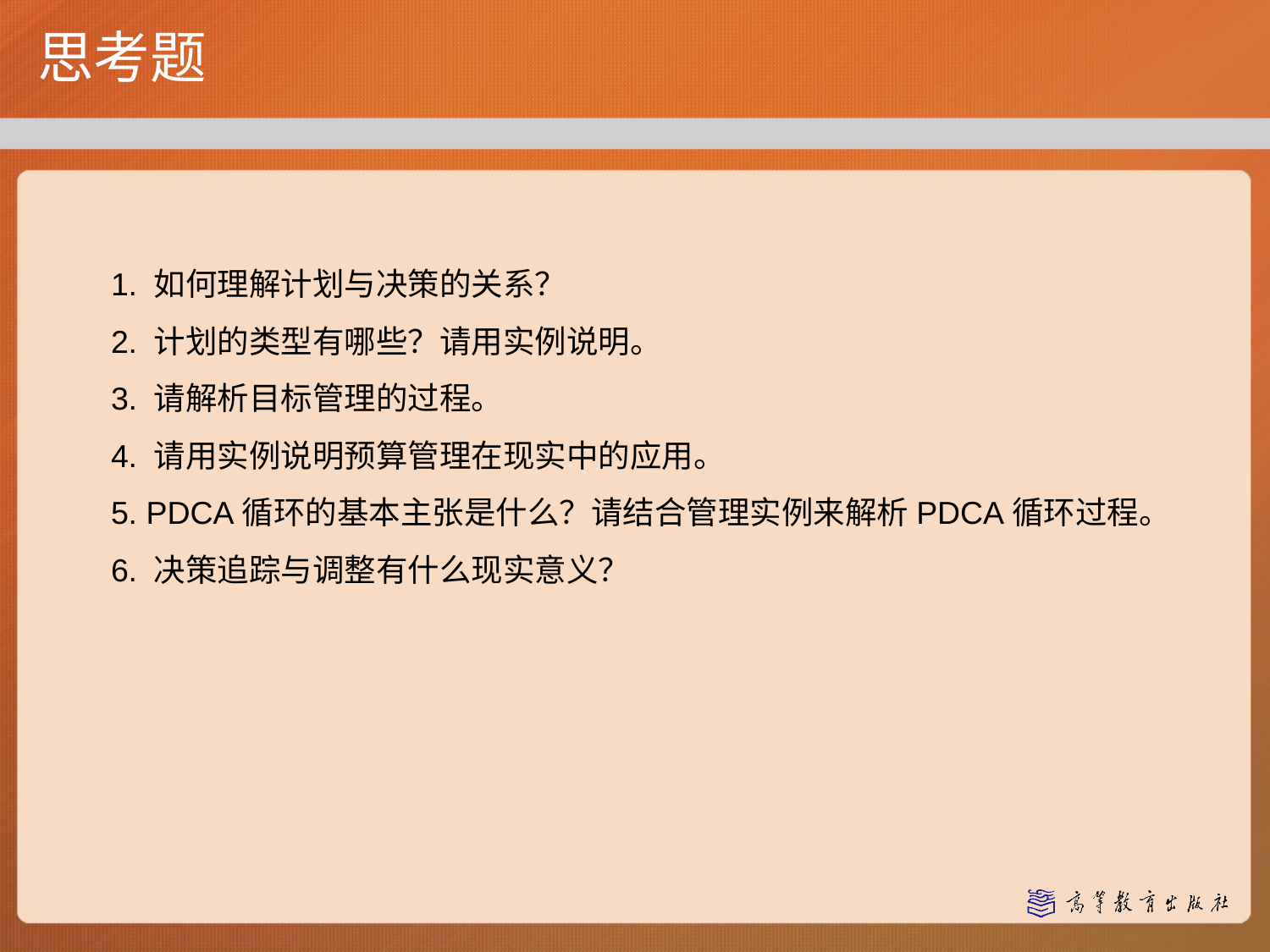

思考题
1. 如何理解计划与决策的关系？
2. 计划的类型有哪些？请用实例说明。
3. 请解析目标管理的过程。
4. 请用实例说明预算管理在现实中的应用。
5. PDCA循环的基本主张是什么？请结合管理实例来解析PDCA循环过程。
6. 决策追踪与调整有什么现实意义？